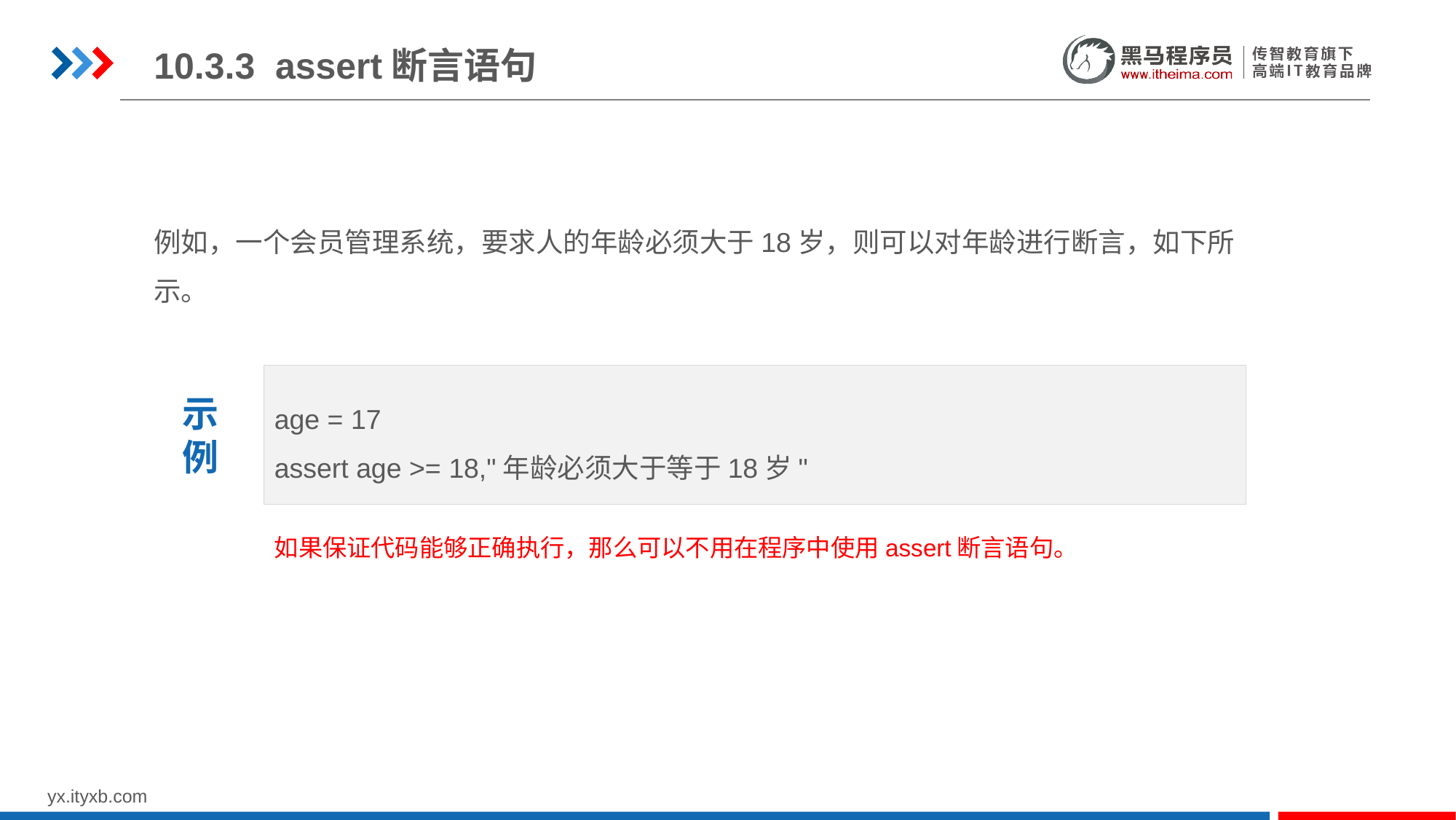

10.3.3  assert断言语句
例如，一个会员管理系统，要求人的年龄必须大于18岁，则可以对年龄进行断言，如下所示。
age = 17
assert age >= 18,"年龄必须大于等于18岁"
示
例
如果保证代码能够正确执行，那么可以不用在程序中使用assert断言语句。